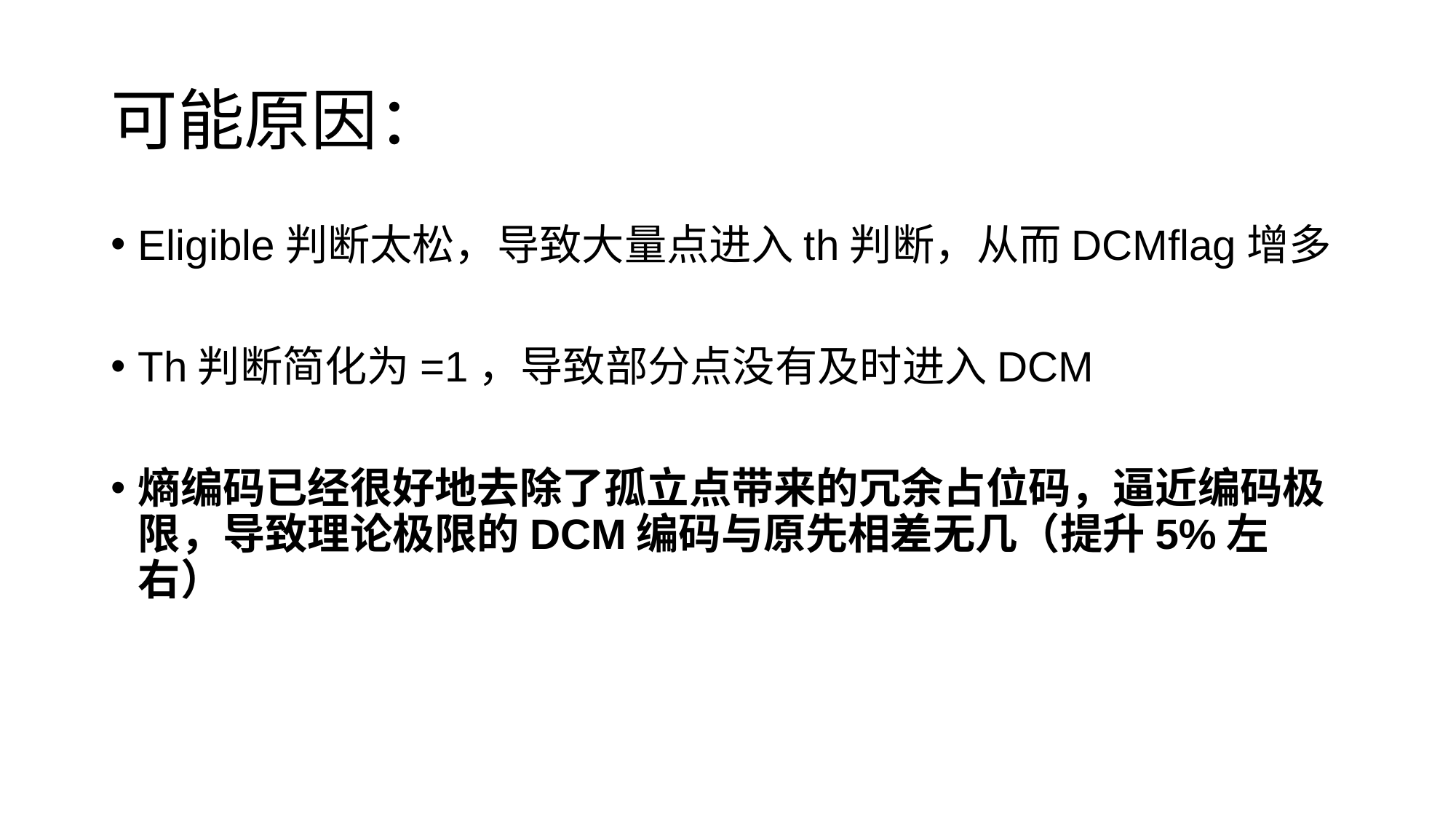

# 可能原因：
Eligible判断太松，导致大量点进入th判断，从而DCMflag增多

Th判断简化为=1，导致部分点没有及时进入DCM

熵编码已经很好地去除了孤立点带来的冗余占位码，逼近编码极限，导致理论极限的DCM编码与原先相差无几（提升5%左右）